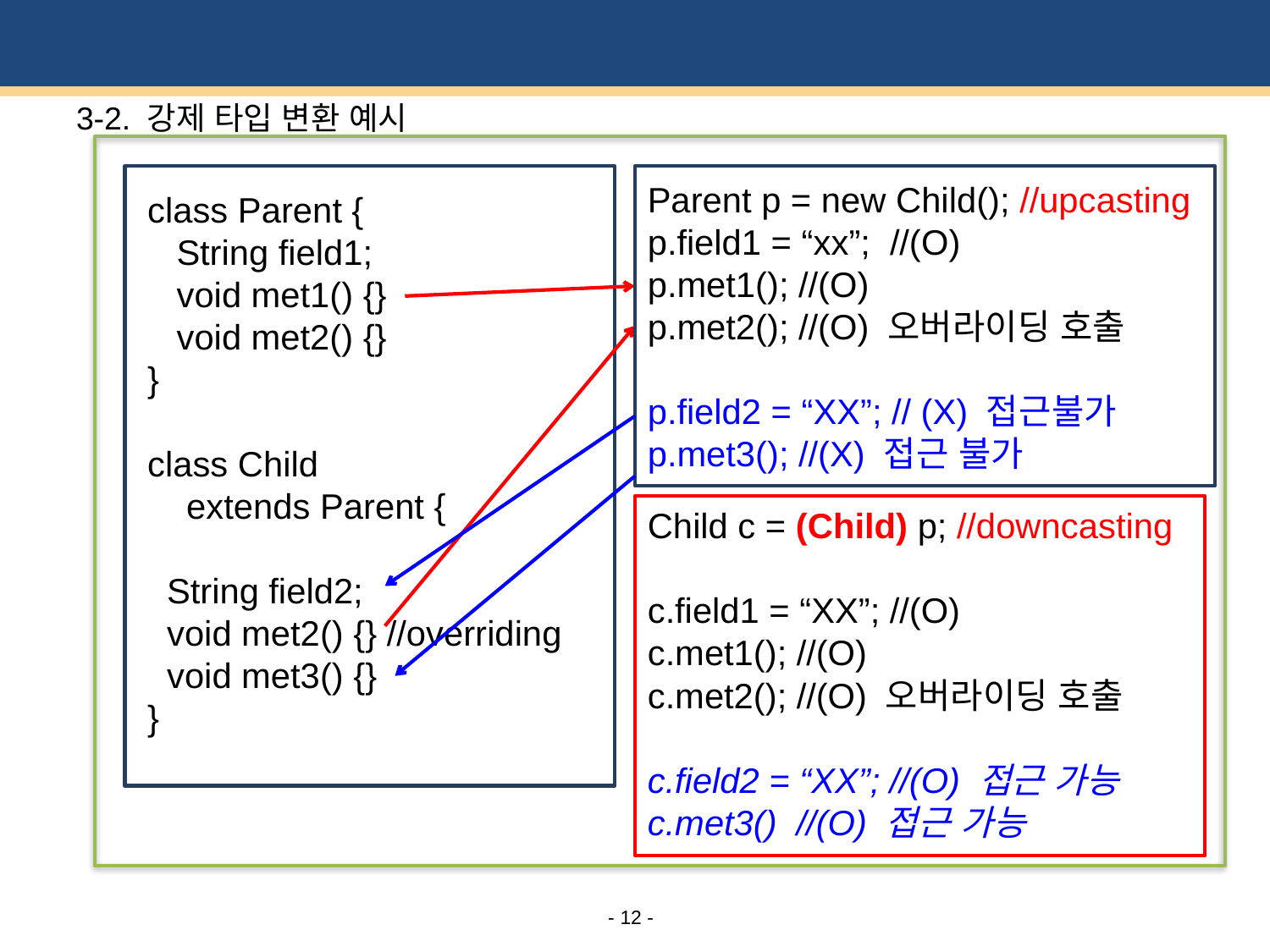

# 3-2. 강제 타입 변환 예시

Parent p = new Child(); //upcasting
p.field1 = “xx”;  //(O)
p.met1(); //(O)
p.met2(); //(O) 오버라이딩 호출

p.field2 = “XX”; // (X) 접근불가
p.met3(); //(X) 접근 불가
class Parent {
   String field1;
   void met1() {}
   void met2() {}
}

class Child
    extends Parent {

  String field2;
  void met2() {} //overriding
  void met3() {}
}

Child c = (Child) p; //downcasting

c.field1 = “XX”; //(O)
c.met1(); //(O)
c.met2(); //(O) 오버라이딩 호출

c.field2 = “XX”; //(O) 접근 가능
c.met3()  //(O) 접근 가능